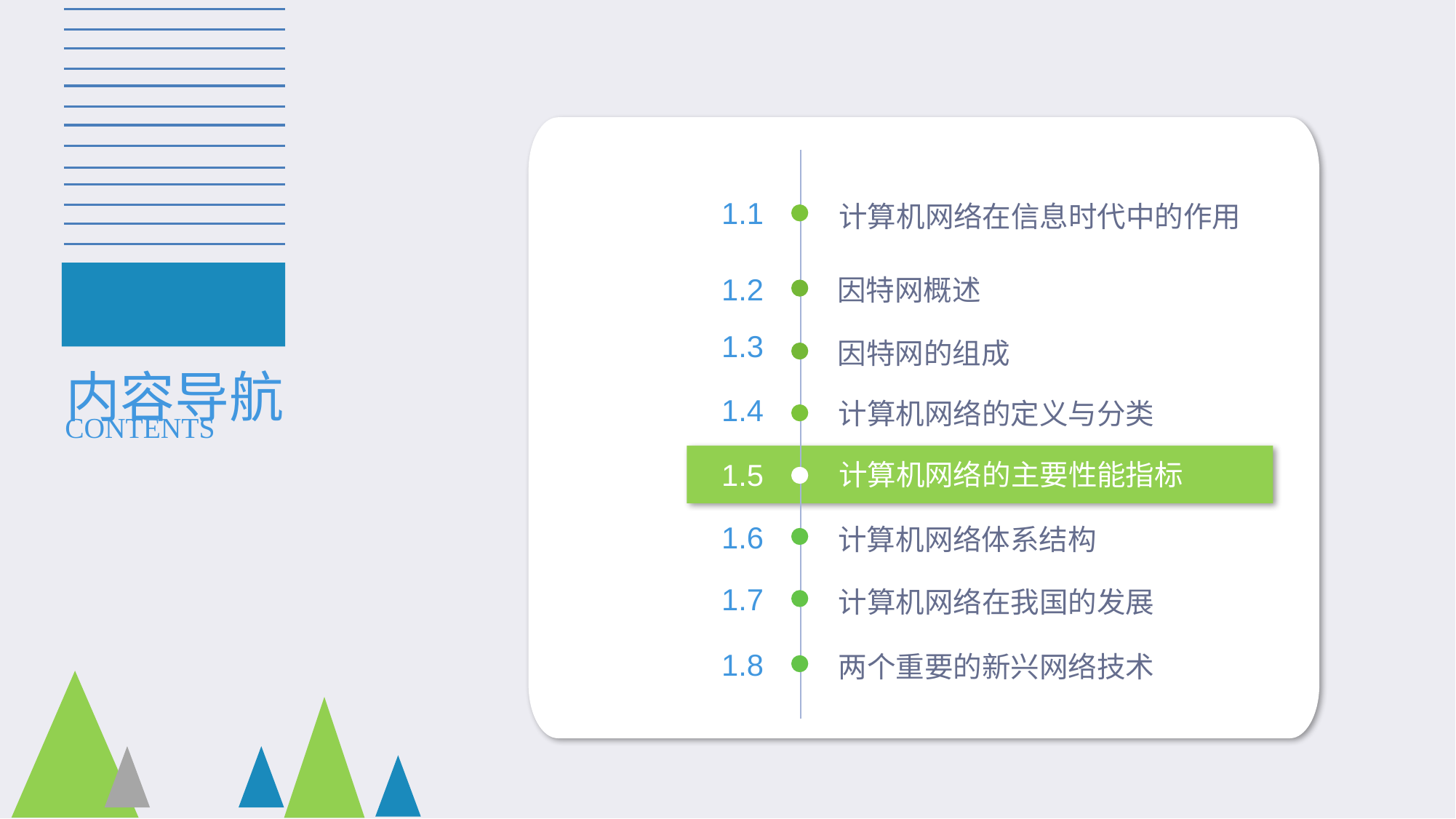

1.1
计算机网络在信息时代中的作用

1.2
因特网概述

内容导航
1.3
因特网的组成

1.4
计算机网络的定义与分类

CONTENTS

计算机网络的主要性能指标
1.5

1.6
计算机网络体系结构

1.7
计算机网络在我国的发展

1.8
两个重要的新兴网络技术